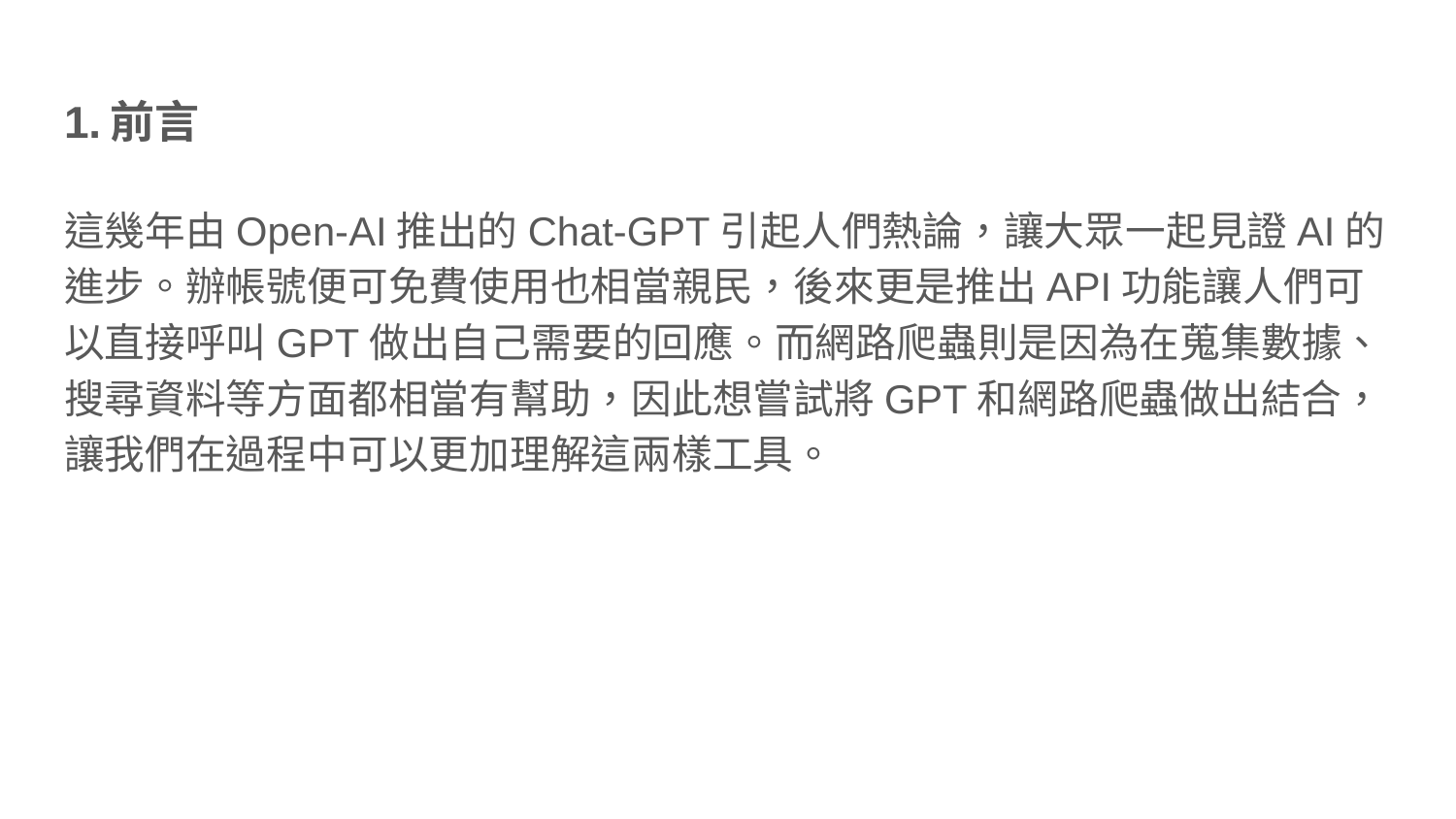

# 1.前言

這幾年由Open-AI推出的Chat-GPT引起人們熱論，讓大眾一起見證AI的進步。辦帳號便可免費使用也相當親民，後來更是推出API功能讓人們可以直接呼叫GPT做出自己需要的回應。而網路爬蟲則是因為在蒐集數據、搜尋資料等方面都相當有幫助，因此想嘗試將GPT和網路爬蟲做出結合，讓我們在過程中可以更加理解這兩樣工具。